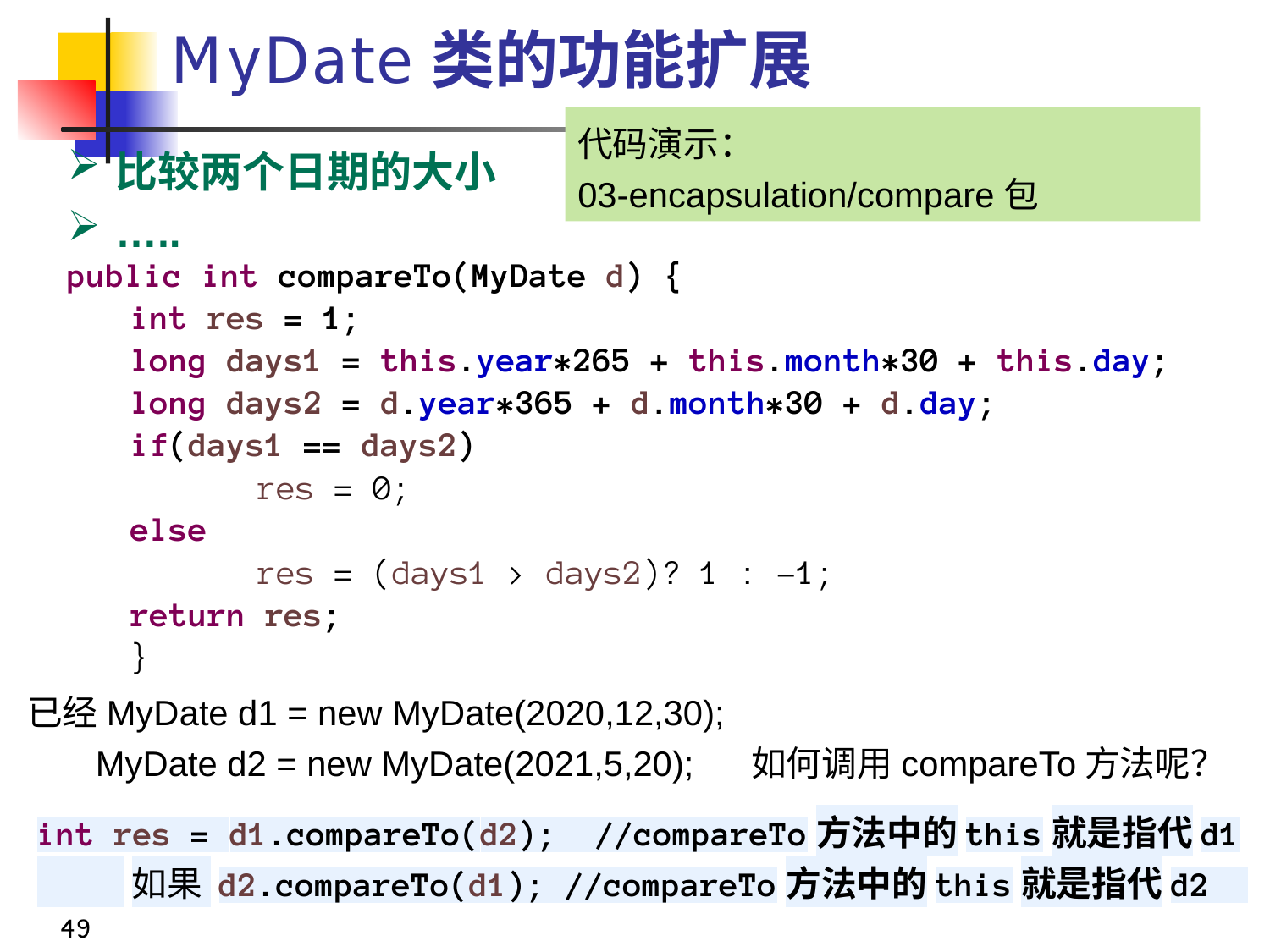

# MyDate类的功能扩展
代码演示：
03-encapsulation/compare包
比较两个日期的大小
…..
public int compareTo(MyDate d) {
int res = 1;
long days1 = this.year*265 + this.month*30 + this.day;
long days2 = d.year*365 + d.month*30 + d.day;
if(days1 == days2)
	res = 0;
else
	res = (days1 > days2)? 1 : -1;
return res;
}
已经MyDate d1 = new MyDate(2020,12,30);
       MyDate d2 = new MyDate(2021,5,20);     如何调用compareTo方法呢？
int res = d1.compareTo(d2);  //compareTo方法中的this就是指代d1
           如果 d2.compareTo(d1); //compareTo方法中的this就是指代d2
49